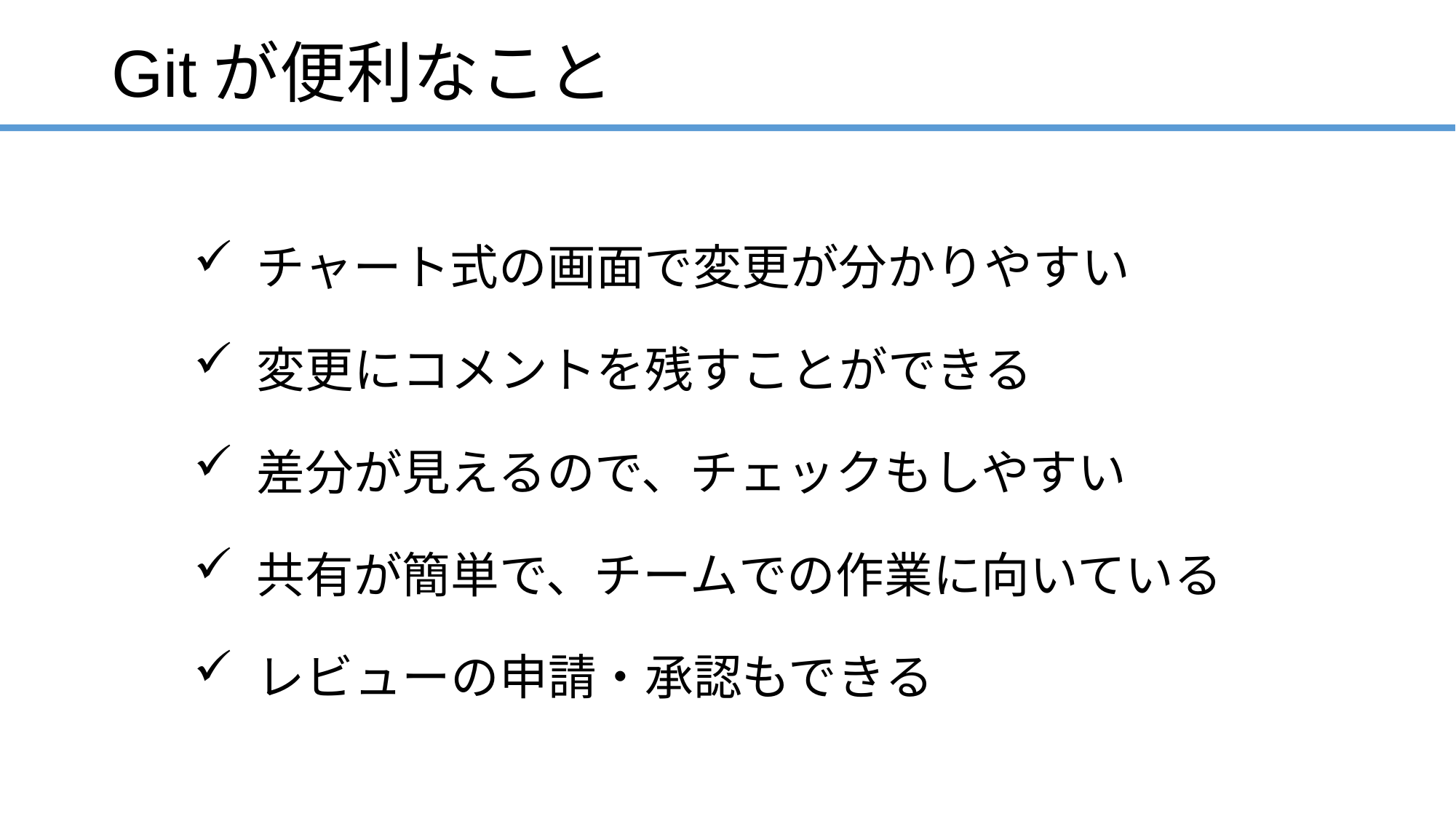

# Gitが便利なこと
 チャート式の画面で変更が分かりやすい
 変更にコメントを残すことができる
 差分が見えるので、チェックもしやすい
 共有が簡単で、チームでの作業に向いている
 レビューの申請・承認もできる